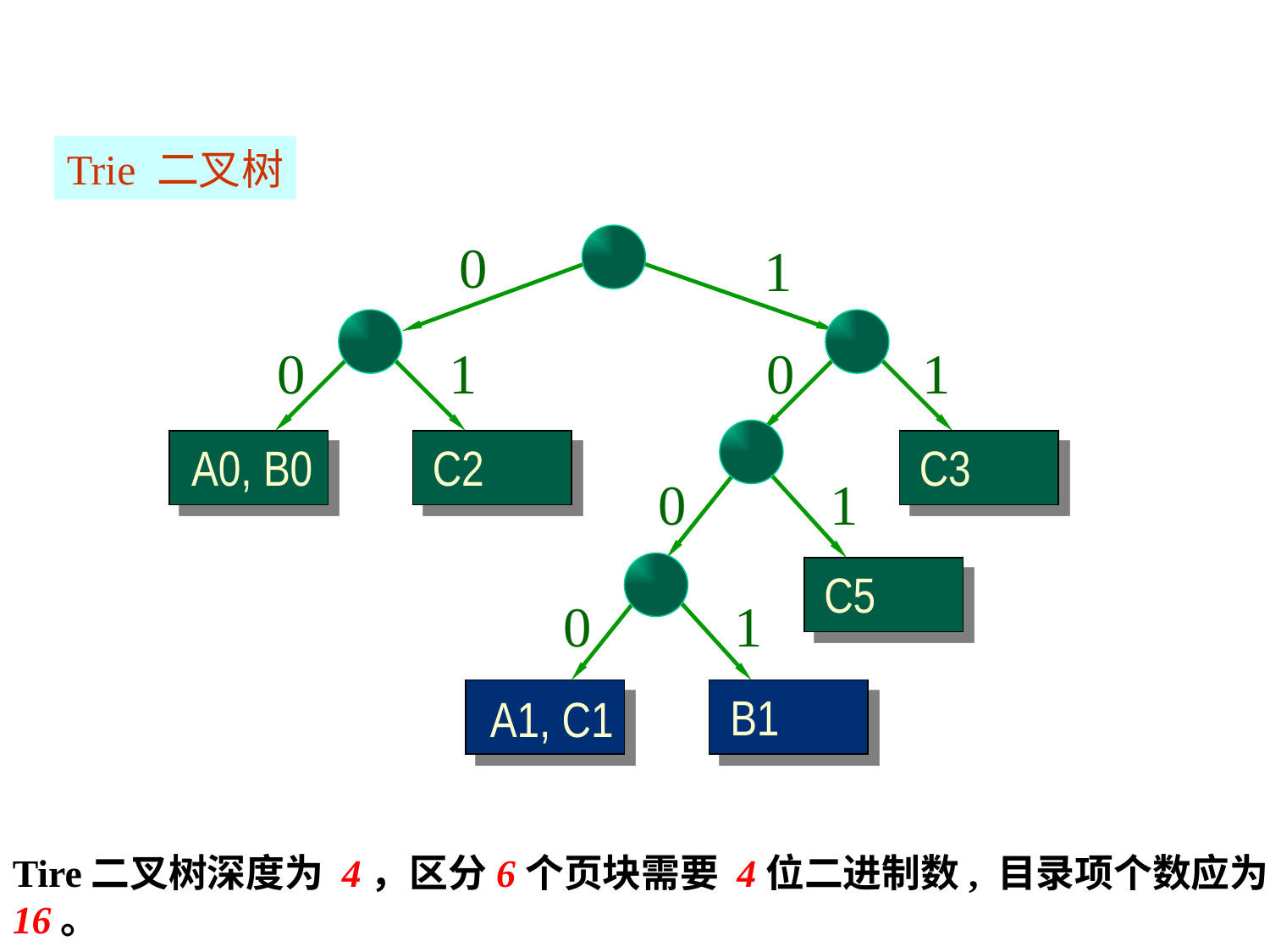

Trie 二叉树
0

1

0
1
0
1

A0, B0

C2

C3

0
1

C5

0
1

B1
A1, C1
Tire二叉树深度为 4，区分6个页块需要 4位二进制数, 目录项个数应为16。